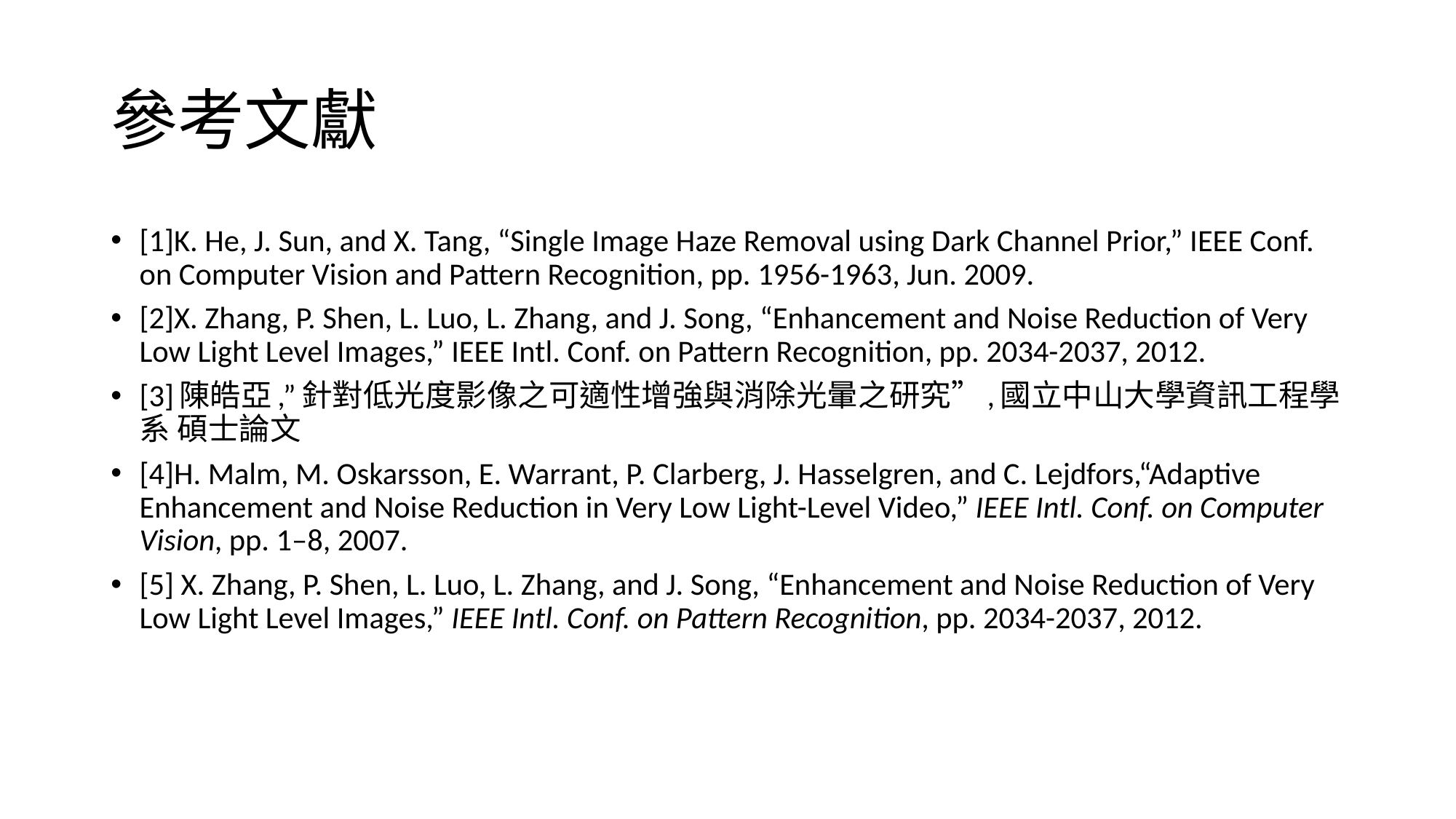

# 參考文獻
[1]K. He, J. Sun, and X. Tang, “Single Image Haze Removal using Dark Channel Prior,” IEEE Conf. on Computer Vision and Pattern Recognition, pp. 1956-1963, Jun. 2009.
[2]X. Zhang, P. Shen, L. Luo, L. Zhang, and J. Song, “Enhancement and Noise Reduction of Very Low Light Level Images,” IEEE Intl. Conf. on Pattern Recognition, pp. 2034-2037, 2012.
[3]陳皓亞,”針對低光度影像之可適性增強與消除光暈之研究”,國立中山大學資訊工程學系 碩士論文
[4]H. Malm, M. Oskarsson, E. Warrant, P. Clarberg, J. Hasselgren, and C. Lejdfors,“Adaptive Enhancement and Noise Reduction in Very Low Light-Level Video,” IEEE Intl. Conf. on Computer Vision, pp. 1–8, 2007.
[5] X. Zhang, P. Shen, L. Luo, L. Zhang, and J. Song, “Enhancement and Noise Reduction of Very Low Light Level Images,” IEEE Intl. Conf. on Pattern Recognition, pp. 2034-2037, 2012.